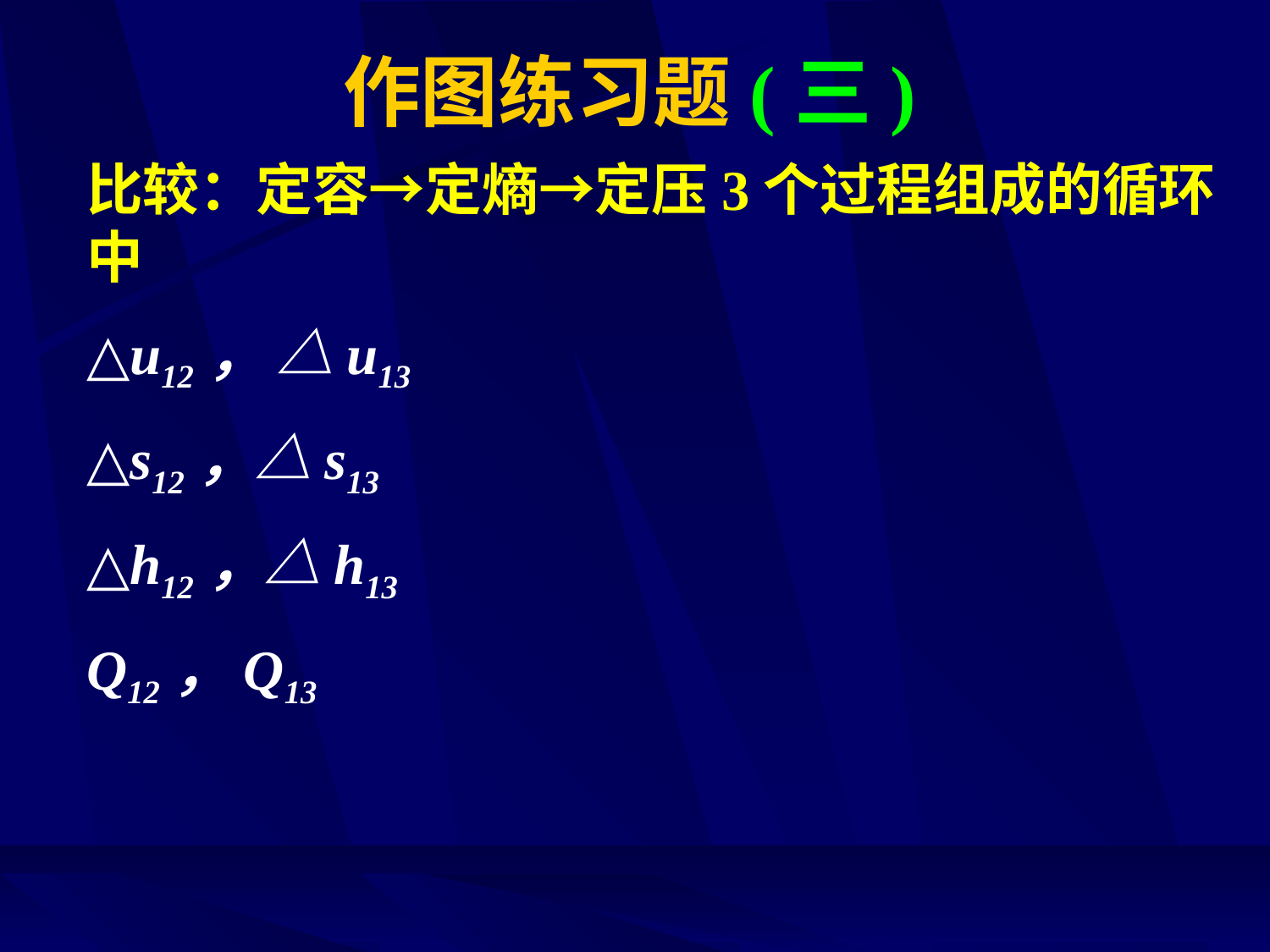

# 作图练习题(三)
比较：定容→定熵→定压3个过程组成的循环中
△u12， △u13
△s12，△s13
△h12，△h13
Q12，Q13